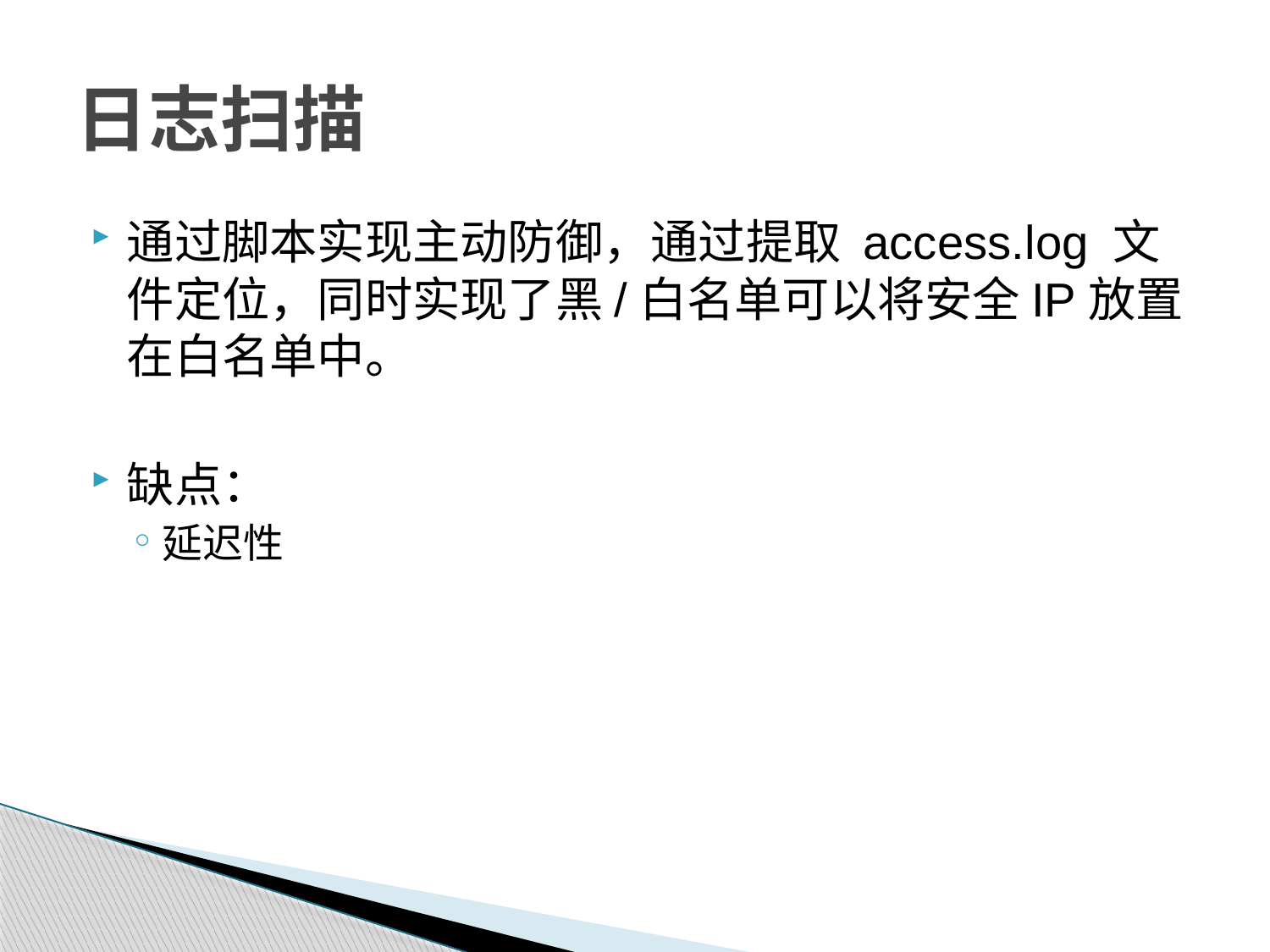

# 日志扫描
通过脚本实现主动防御，通过提取 access.log 文件定位，同时实现了黑/白名单可以将安全IP放置在白名单中。

缺点：
延迟性